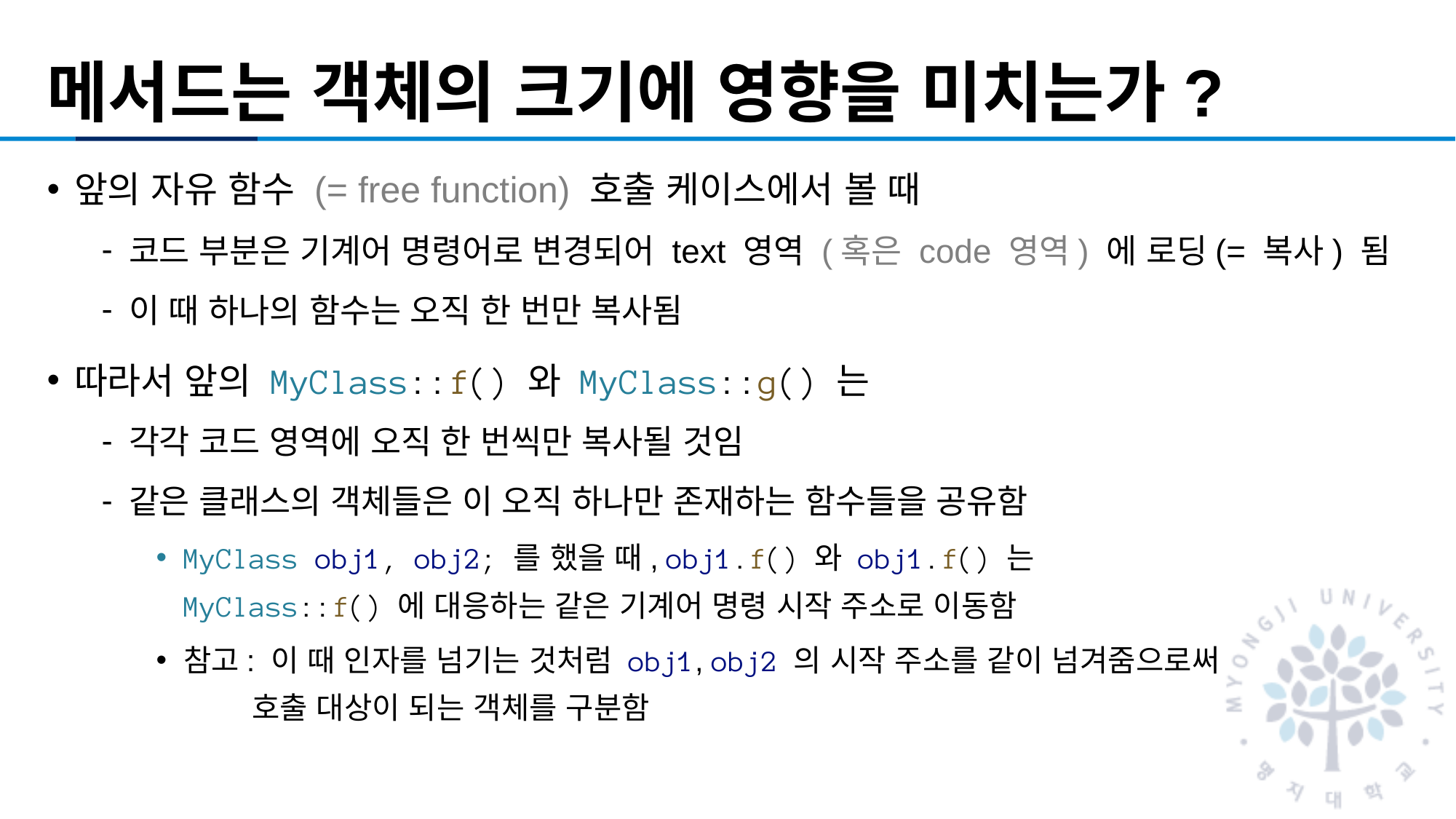

# 메서드는 객체의 크기에 영향을 미치는가?
앞의 자유 함수 (= free function) 호출 케이스에서 볼 때
코드 부분은 기계어 명령어로 변경되어 text 영역 (혹은 code 영역) 에 로딩(= 복사) 됨
이 때 하나의 함수는 오직 한 번만 복사됨
따라서 앞의 MyClass::f() 와 MyClass::g() 는
각각 코드 영역에 오직 한 번씩만 복사될 것임
같은 클래스의 객체들은 이 오직 하나만 존재하는 함수들을 공유함
MyClass obj1, obj2; 를 했을 때, obj1.f() 와 obj1.f() 는
MyClass::f() 에 대응하는 같은 기계어 명령 시작 주소로 이동함
참고: 이 때 인자를 넘기는 것처럼 obj1, obj2 의 시작 주소를 같이 넘겨줌으로써
        호출 대상이 되는 객체를 구분함